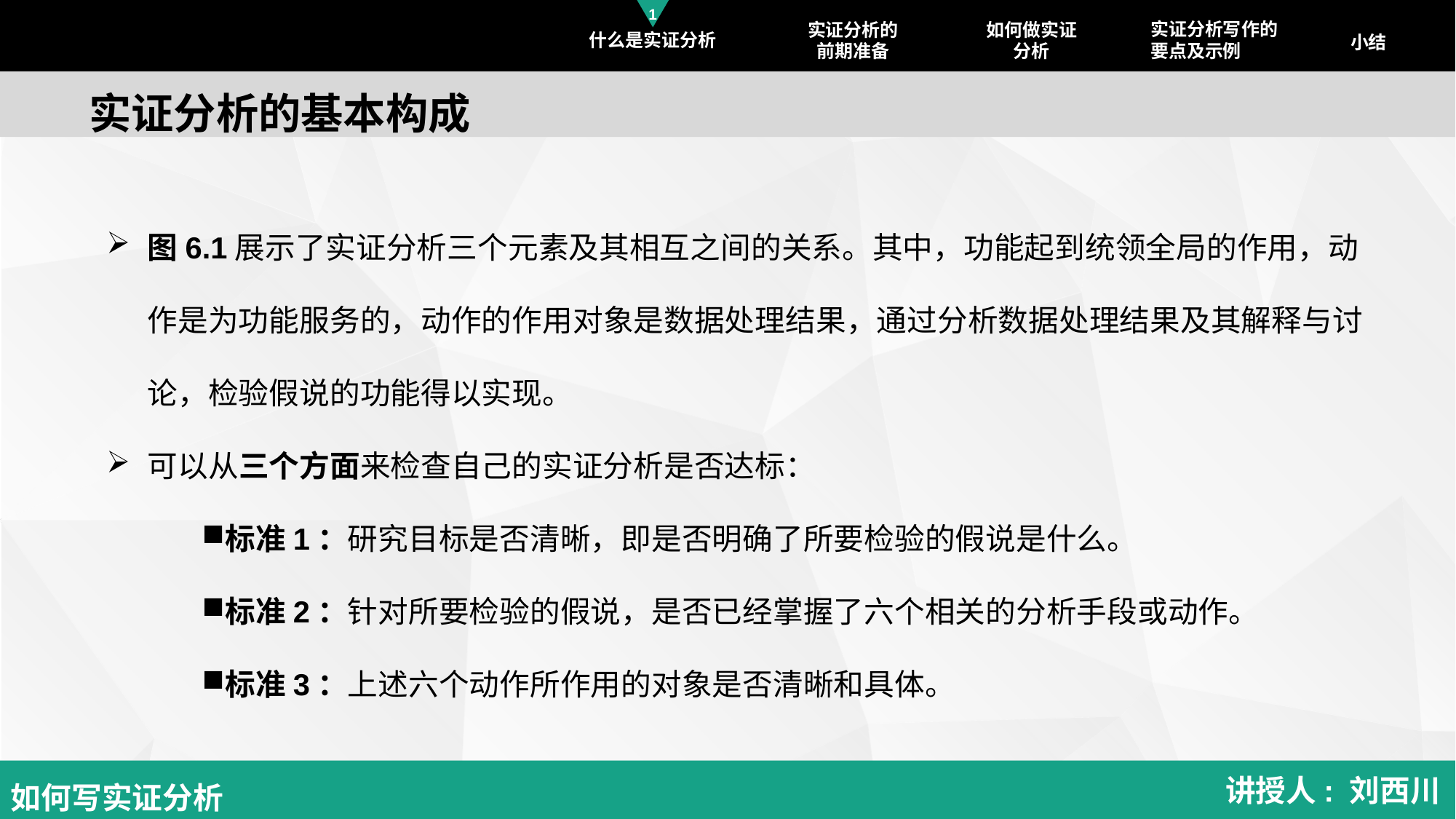

1
什么是实证分析
实证分析写作的要点及示例
如何做实证
分析
小结
实证分析的
前期准备

实证分析的基本构成
图6.1展示了实证分析三个元素及其相互之间的关系。其中，功能起到统领全局的作用，动作是为功能服务的，动作的作用对象是数据处理结果，通过分析数据处理结果及其解释与讨论，检验假说的功能得以实现。
可以从三个方面来检查自己的实证分析是否达标：
标准1：研究目标是否清晰，即是否明确了所要检验的假说是什么。
标准2：针对所要检验的假说，是否已经掌握了六个相关的分析手段或动作。
标准3：上述六个动作所作用的对象是否清晰和具体。

如何写实证分析
          讲授人: 刘西川